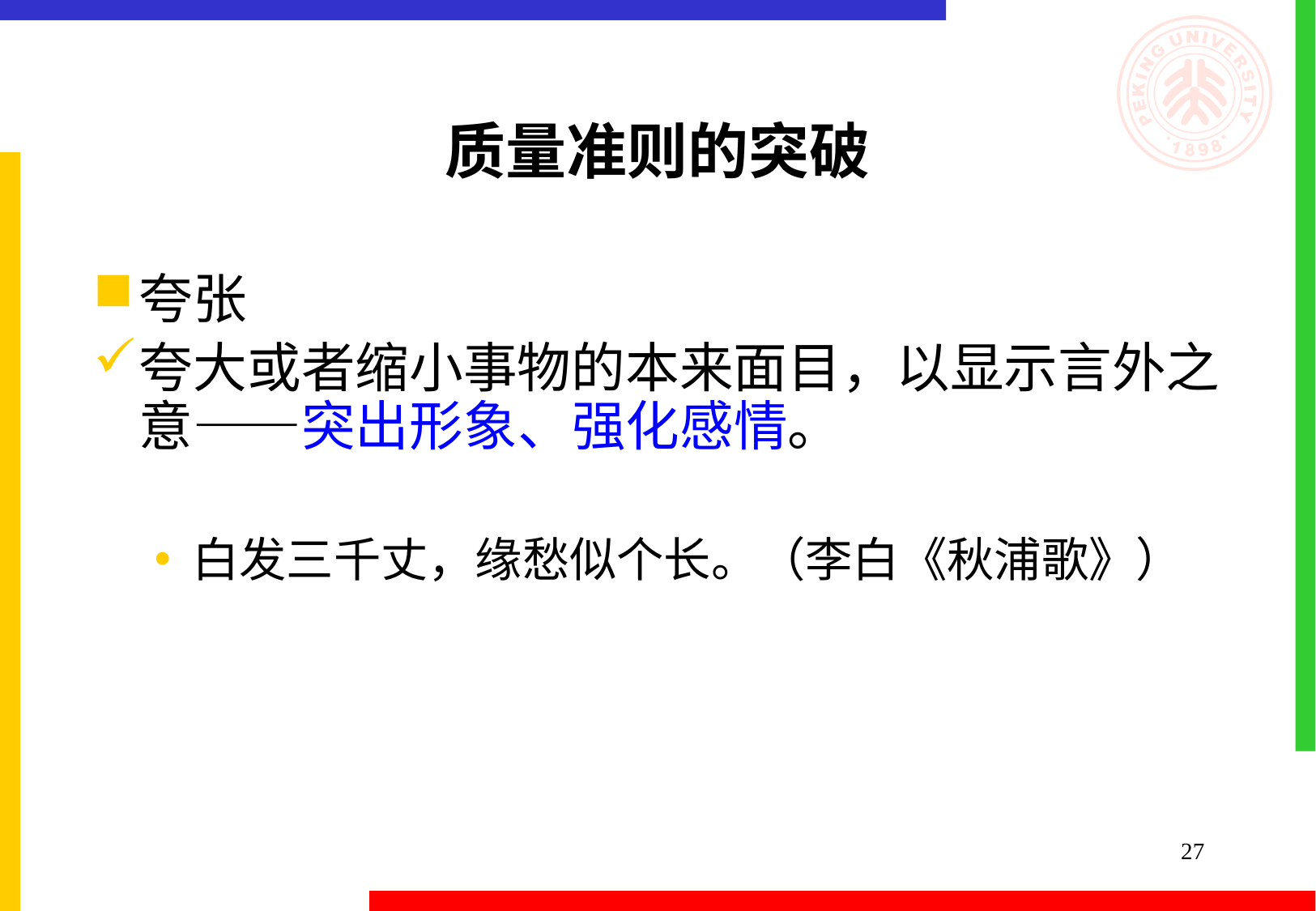

# 质量准则的突破
夸张
夸大或者缩小事物的本来面目，以显示言外之意——突出形象、强化感情。

白发三千丈，缘愁似个长。（李白《秋浦歌》）
27